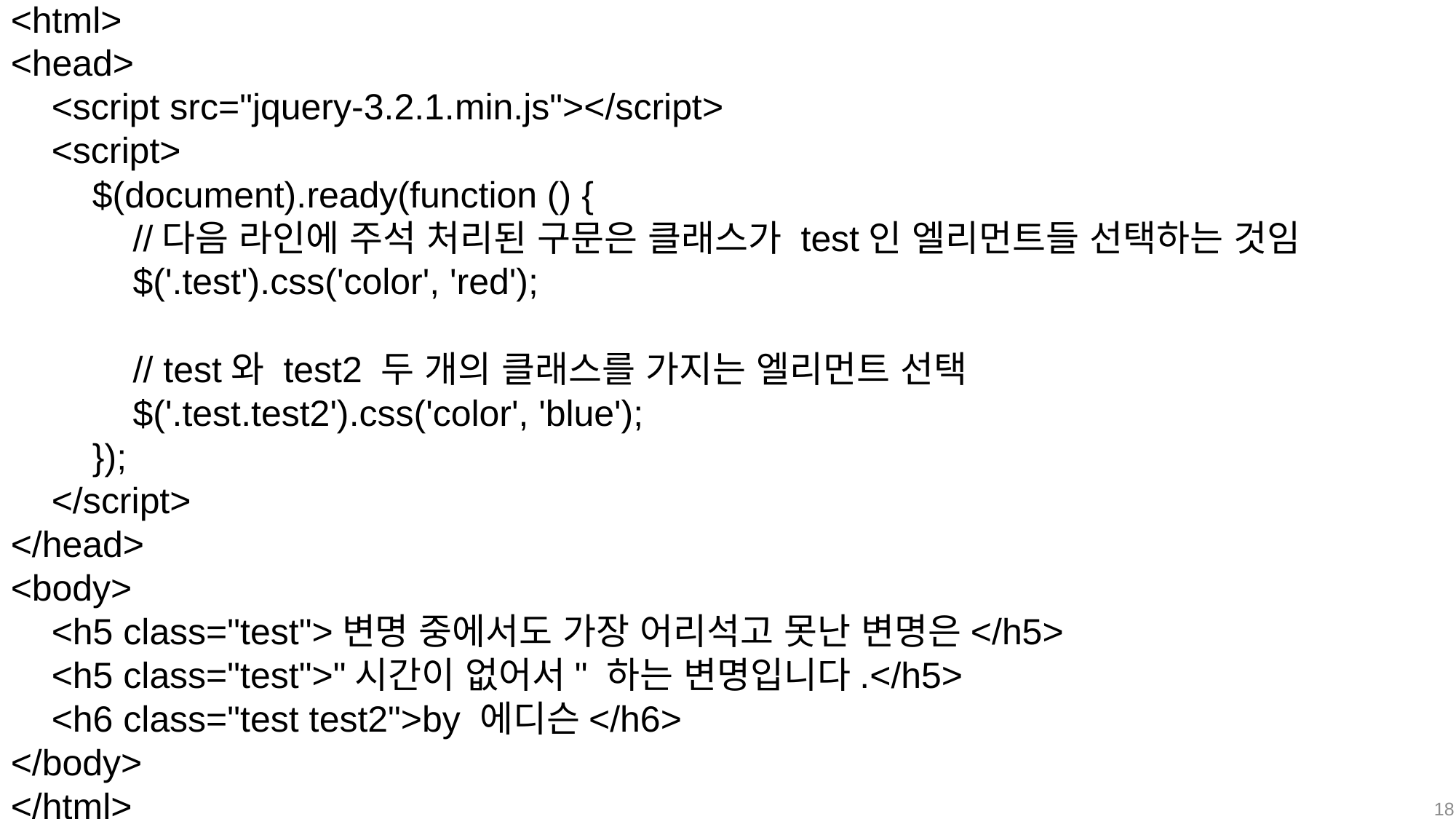

<html>
<head>
    <script src="jquery-3.2.1.min.js"></script>
    <script>
        $(document).ready(function () {
            //다음 라인에 주석 처리된 구문은 클래스가 test인 엘리먼트들 선택하는 것임
            $('.test').css('color', 'red');

            // test와 test2 두 개의 클래스를 가지는 엘리먼트 선택
            $('.test.test2').css('color', 'blue');
        });
    </script>
</head>
<body>
    <h5 class="test">변명 중에서도 가장 어리석고 못난 변명은</h5>
    <h5 class="test">"시간이 없어서" 하는 변명입니다.</h5>
    <h6 class="test test2">by 에디슨</h6>
</body>
</html>
18